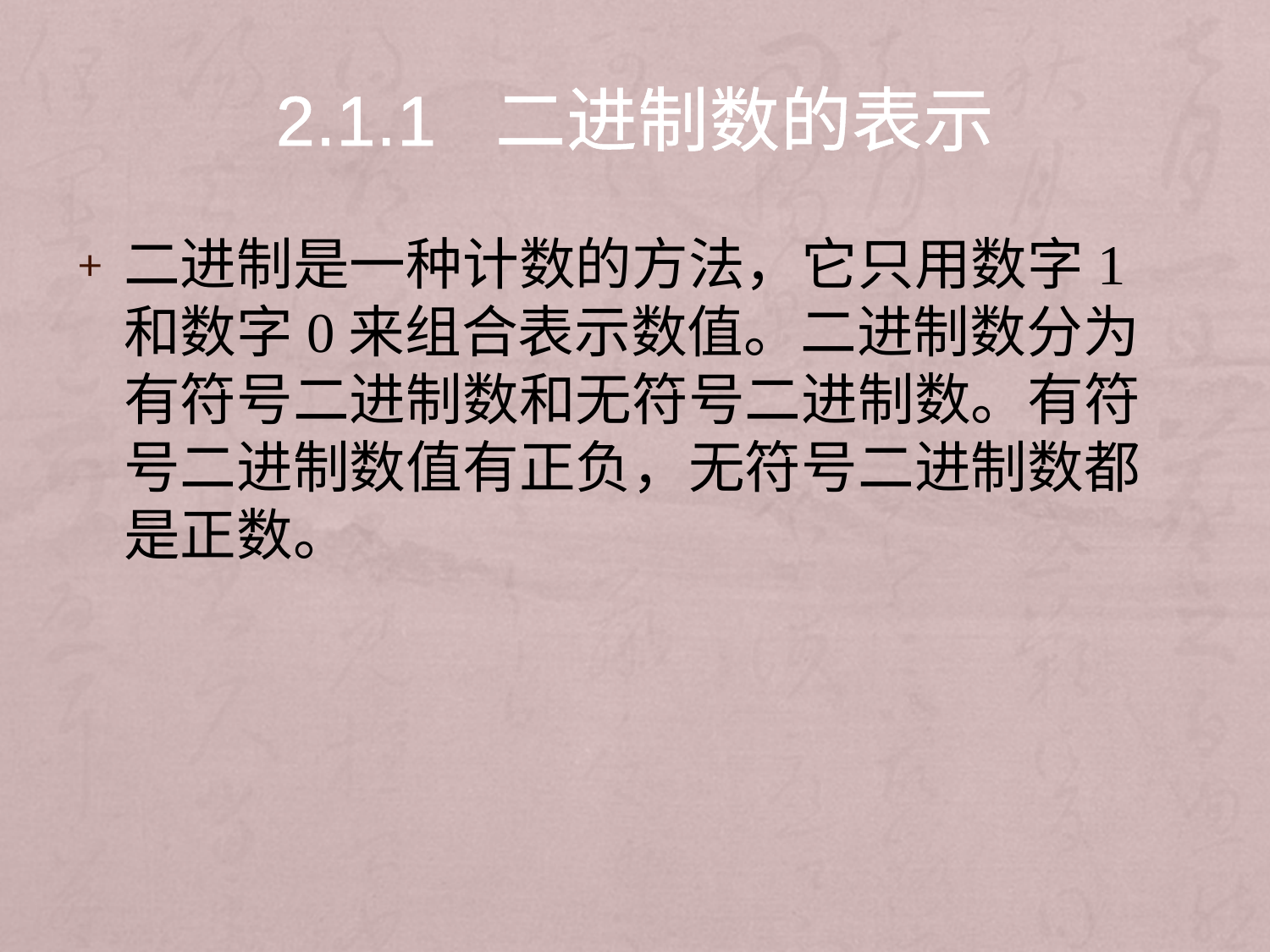

# 2.1.1  二进制数的表示
二进制是一种计数的方法，它只用数字1和数字0来组合表示数值。二进制数分为有符号二进制数和无符号二进制数。有符号二进制数值有正负，无符号二进制数都是正数。